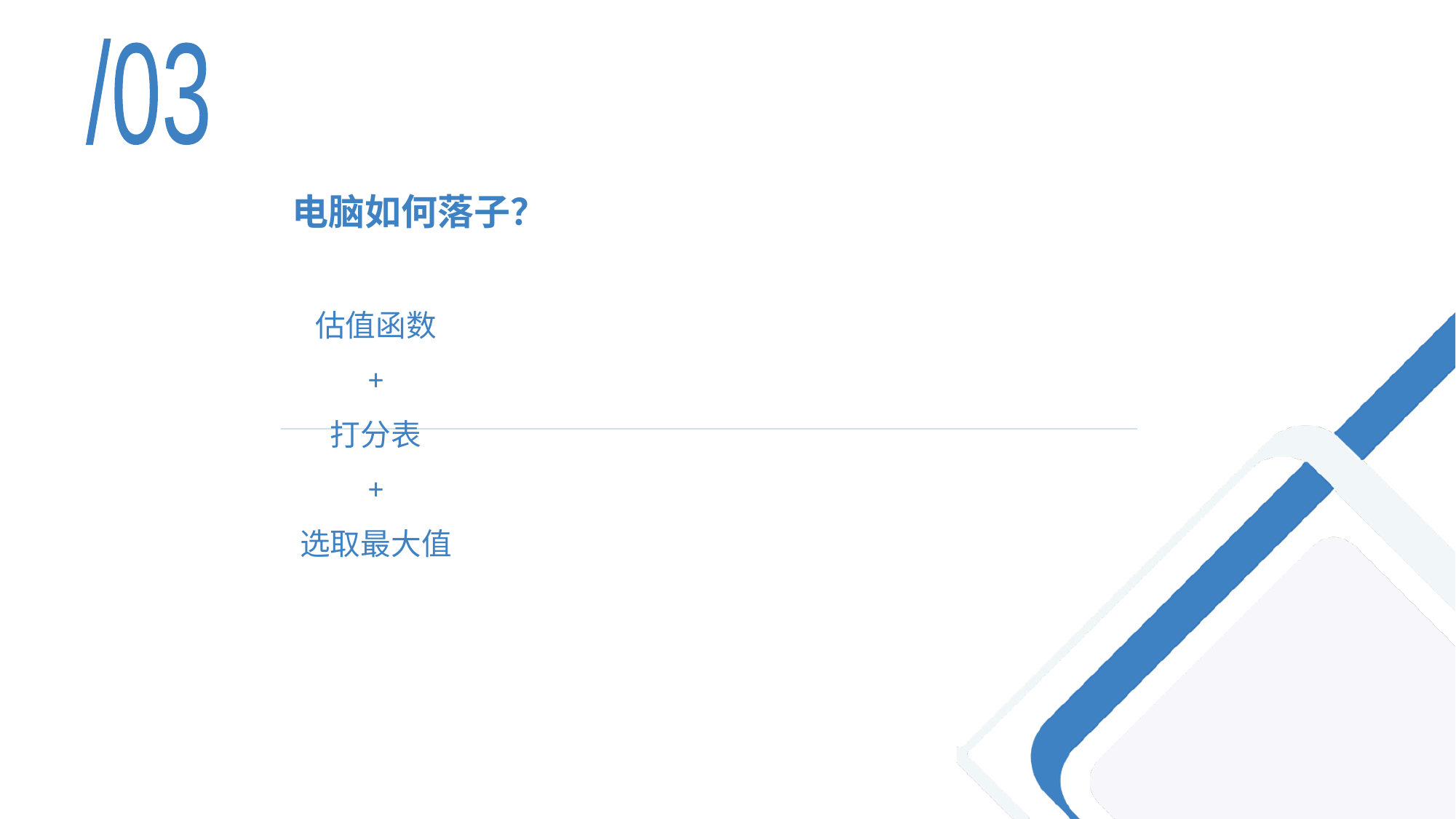

/03
# 电脑如何落子？
估值函数
+
打分表
+
选取最大值